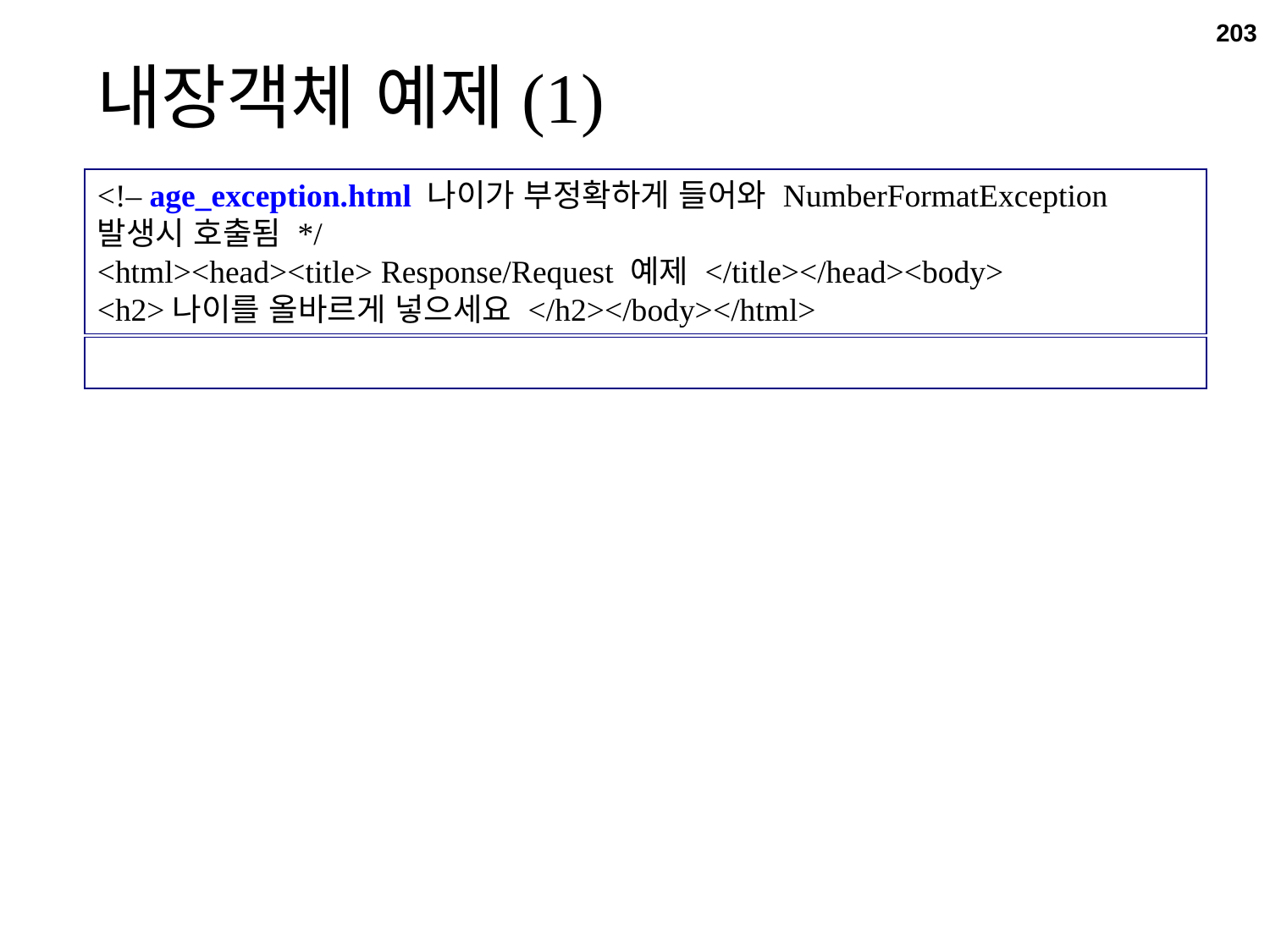

203
내장객체 예제(1)
<!– age_exception.html 나이가 부정확하게 들어와 NumberFormatException 발생시 호출됨 */
<html><head><title> Response/Request 예제 </title></head><body>
<h2>나이를 올바르게 넣으세요 </h2></body></html>